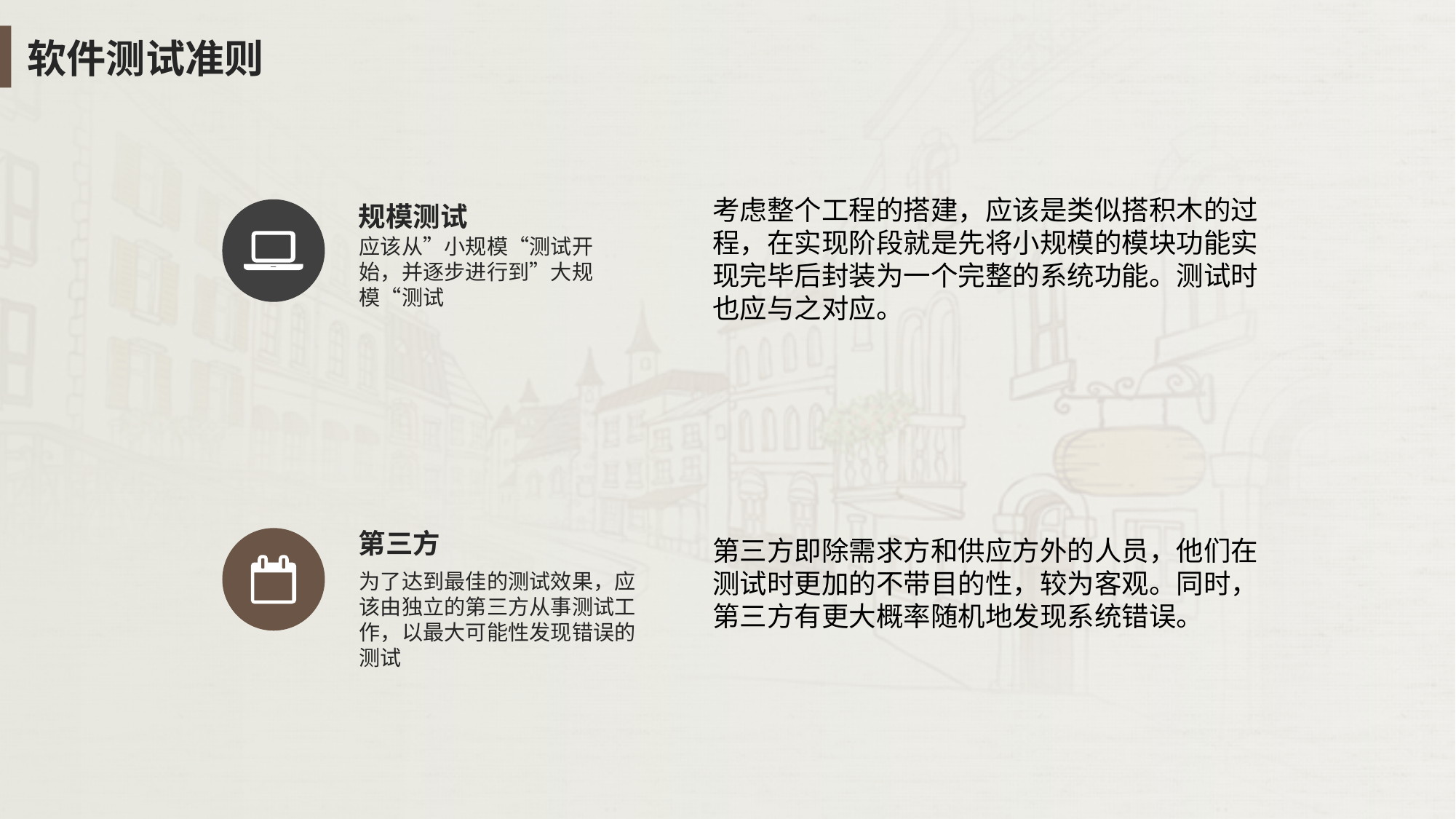

软件测试准则
考虑整个工程的搭建，应该是类似搭积木的过程，在实现阶段就是先将小规模的模块功能实现完毕后封装为一个完整的系统功能。测试时也应与之对应。

规模测试

应该从”小规模“测试开始，并逐步进行到”大规模“测试
第三方

第三方即除需求方和供应方外的人员，他们在测试时更加的不带目的性，较为客观。同时，第三方有更大概率随机地发现系统错误。

为了达到最佳的测试效果，应该由独立的第三方从事测试工作，以最大可能性发现错误的测试